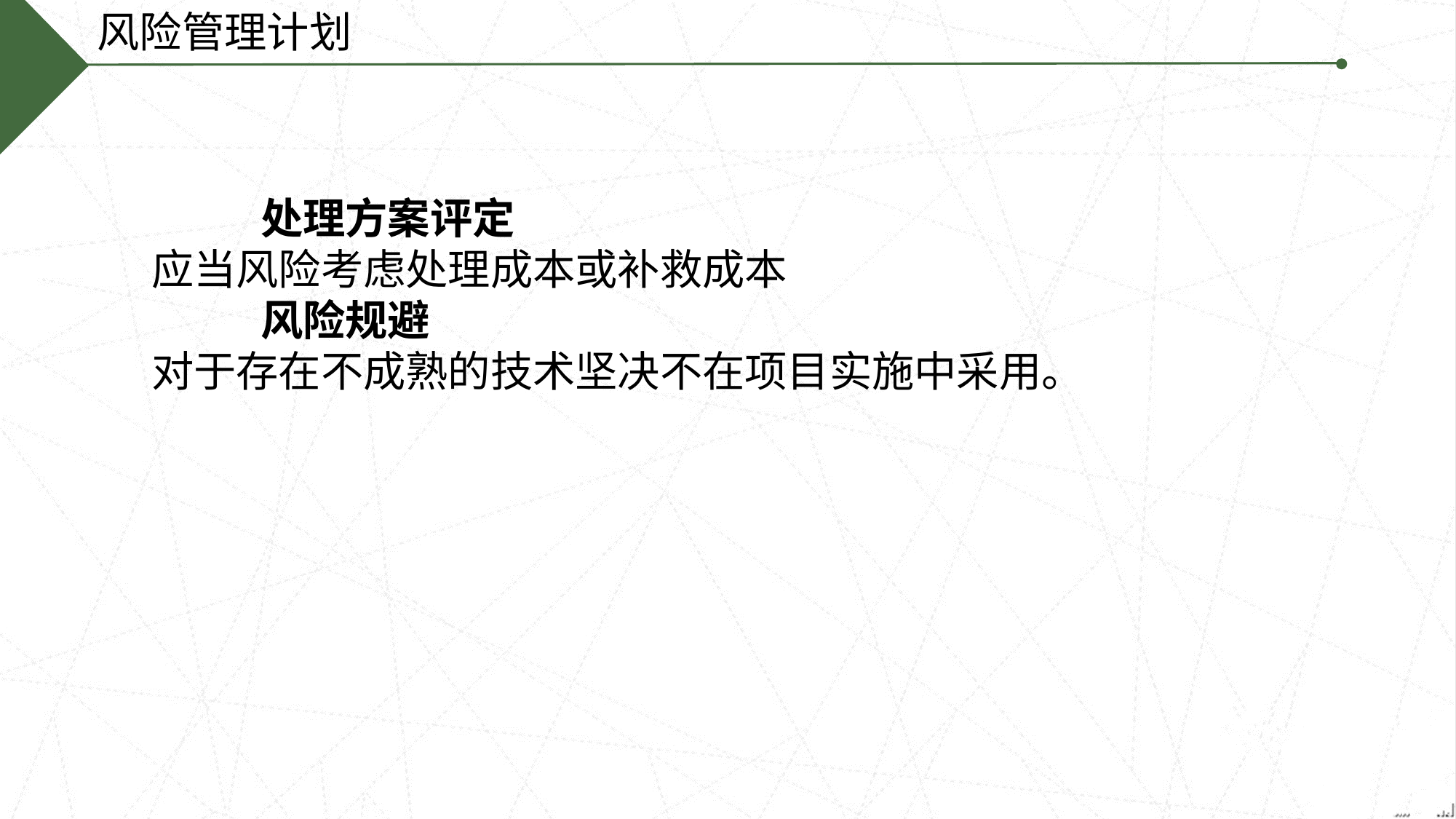

风险管理计划

处理方案评定
应当风险考虑处理成本或补救成本
风险规避
对于存在不成熟的技术坚决不在项目实施中采用。